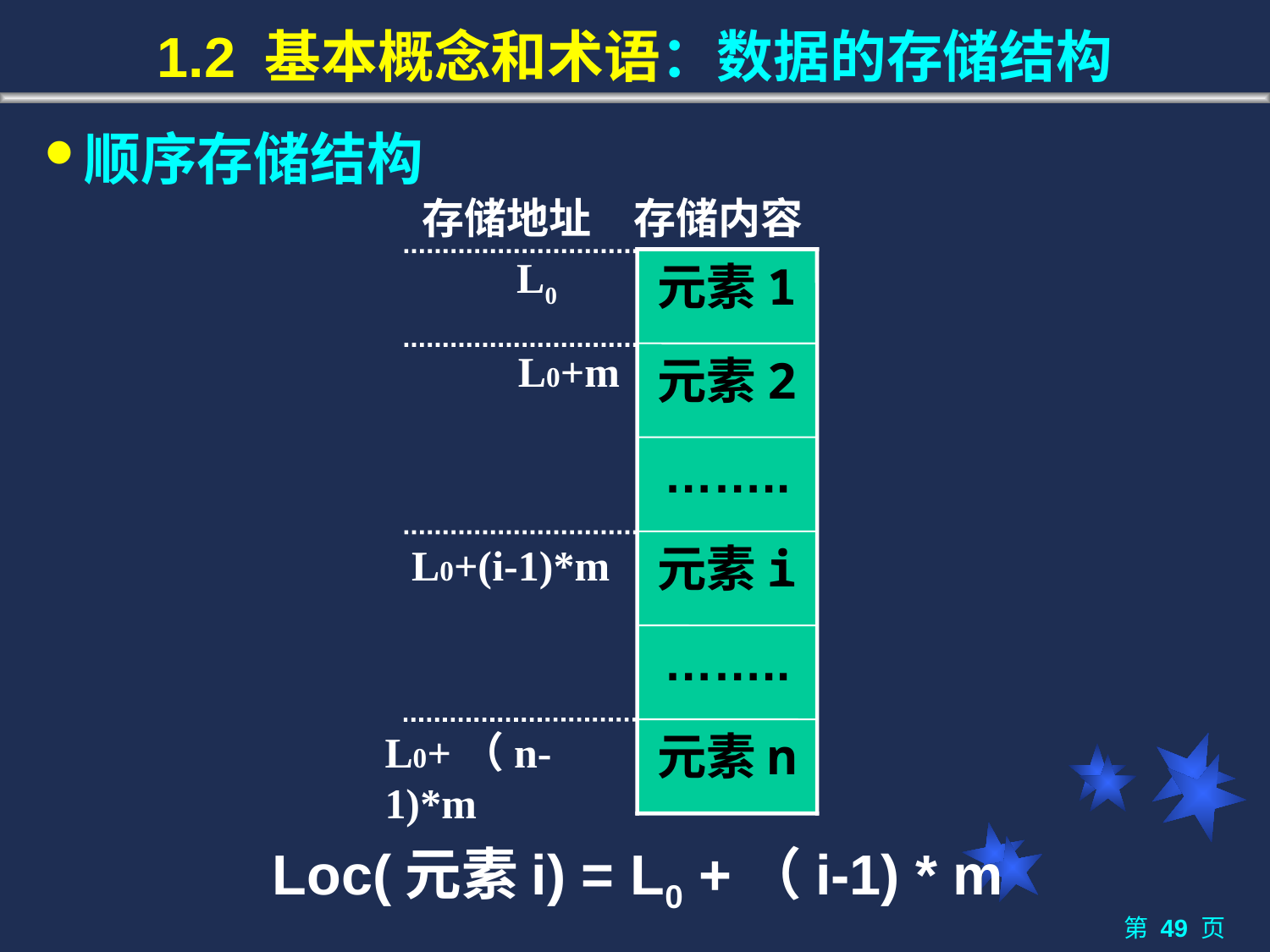

# 1.2 基本概念和术语：数据的存储结构
顺序存储结构
存储地址
存储内容
L0
元素1

L0+m
元素2

……..

元素i

L0+(i-1)*m

……..

元素n

L0+（n-1)*m

Loc(元素i) = L0 +（i-1) * m
第 49 页